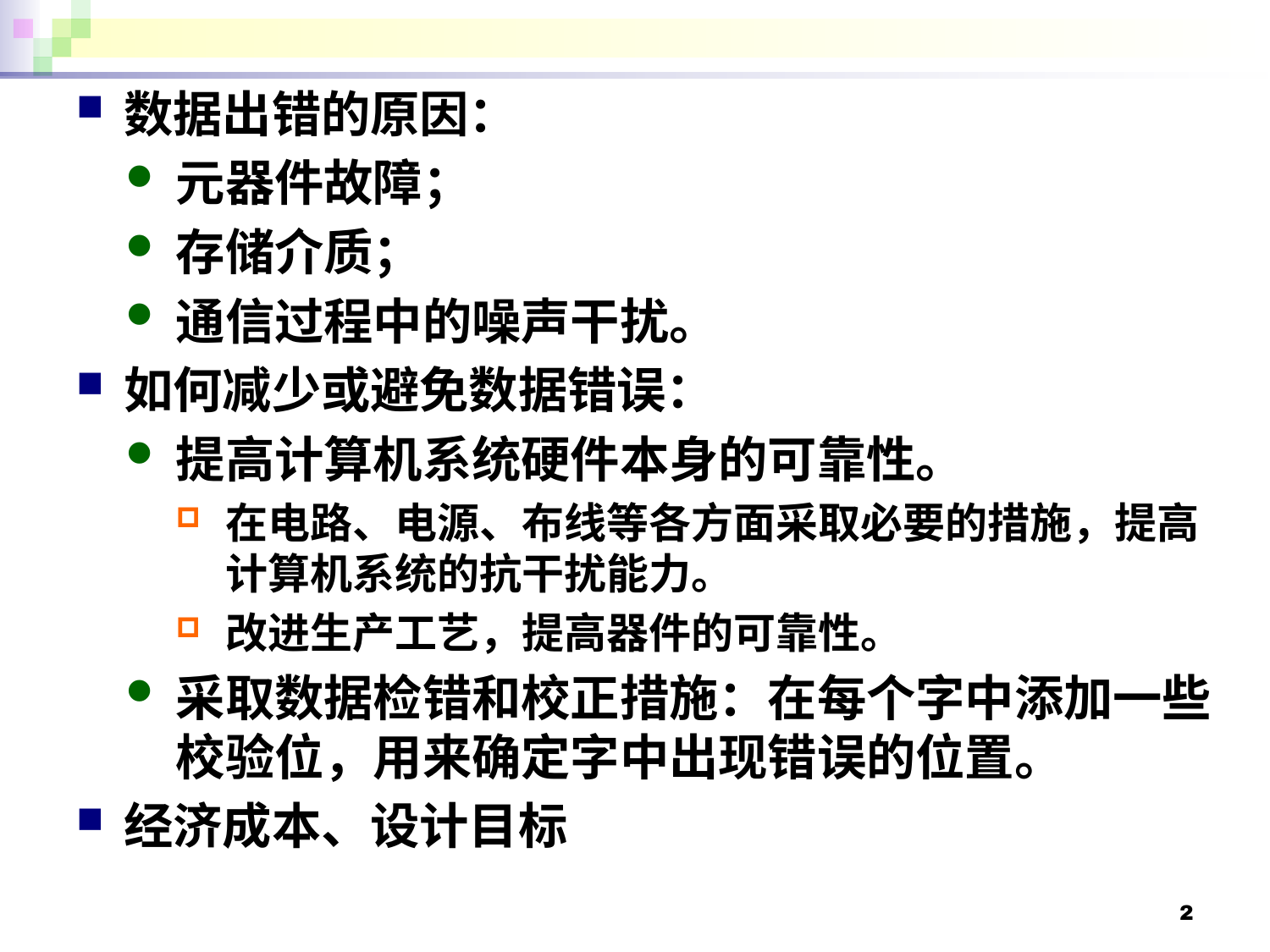

#
数据出错的原因：
元器件故障；
存储介质；
通信过程中的噪声干扰。
如何减少或避免数据错误：
提高计算机系统硬件本身的可靠性。
在电路、电源、布线等各方面采取必要的措施，提高计算机系统的抗干扰能力。
改进生产工艺，提高器件的可靠性。
采取数据检错和校正措施：在每个字中添加一些校验位，用来确定字中出现错误的位置。
经济成本、设计目标
2